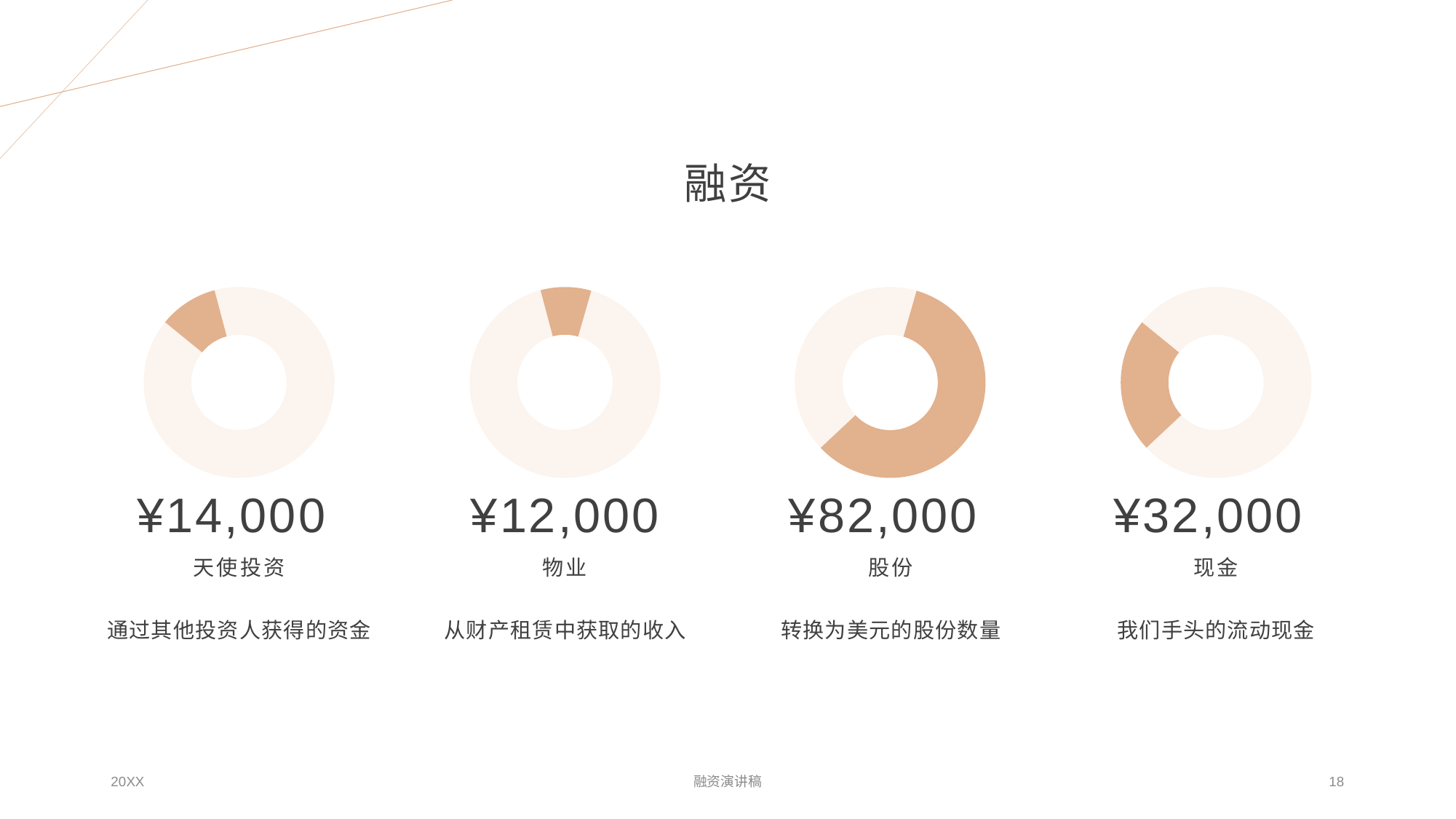

# 融资

### Chart

| Category | 销售额 |
|---|---|
| 第 1 部分 | 82000.0 |
| 第 2 部分 | 32000.0 |
| 第 3 部分 | 14000.0 |
| 第 4 部分 | 12000.0 |

### Chart

| Category | 销售额 |
|---|---|
| 第 1 部分 | 82000.0 |
| 第 2 部分 | 32000.0 |
| 第 3 部分 | 14000.0 |
| 第 4 部分 | 12000.0 |

### Chart

| Category | 销售额 |
|---|---|
| 第 1 部分 | 82000.0 |
| 第 2 部分 | 32000.0 |
| 第 3 部分 | 14000.0 |
| 第 4 部分 | 12000.0 |

### Chart

| Category | 销售额 |
|---|---|
| 第 1 部分 | 82000.0 |
| 第 2 部分 | 32000.0 |
| 第 3 部分 | 14000.0 |
| 第 4 部分 | 12000.0 |
¥32,000
¥14,000
¥12,000
¥82,000
现金
天使投资
物业
股份
我们手头的流动现金

通过其他投资人获得的资金
从财产租赁中获取的收入
转换为美元的股份数量

20XX
融资演讲稿
18